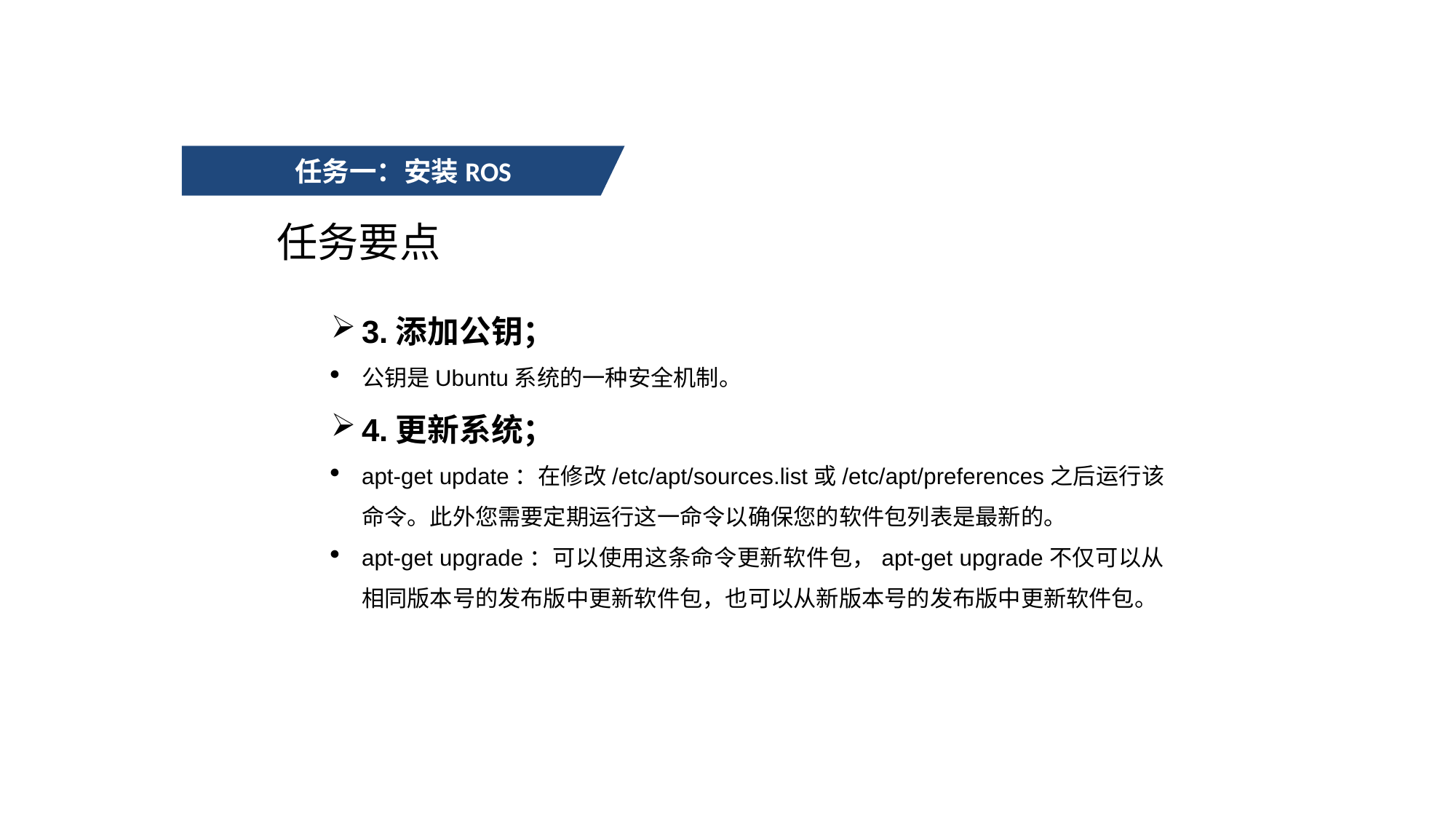

任务一：安装ROS
任务要点
3.添加公钥；
公钥是Ubuntu系统的一种安全机制。
4.更新系统；
apt-get update：在修改/etc/apt/sources.list或/etc/apt/preferences之后运行该命令。此外您需要定期运行这一命令以确保您的软件包列表是最新的。
apt-get upgrade：可以使用这条命令更新软件包，apt-get upgrade不仅可以从相同版本号的发布版中更新软件包，也可以从新版本号的发布版中更新软件包。